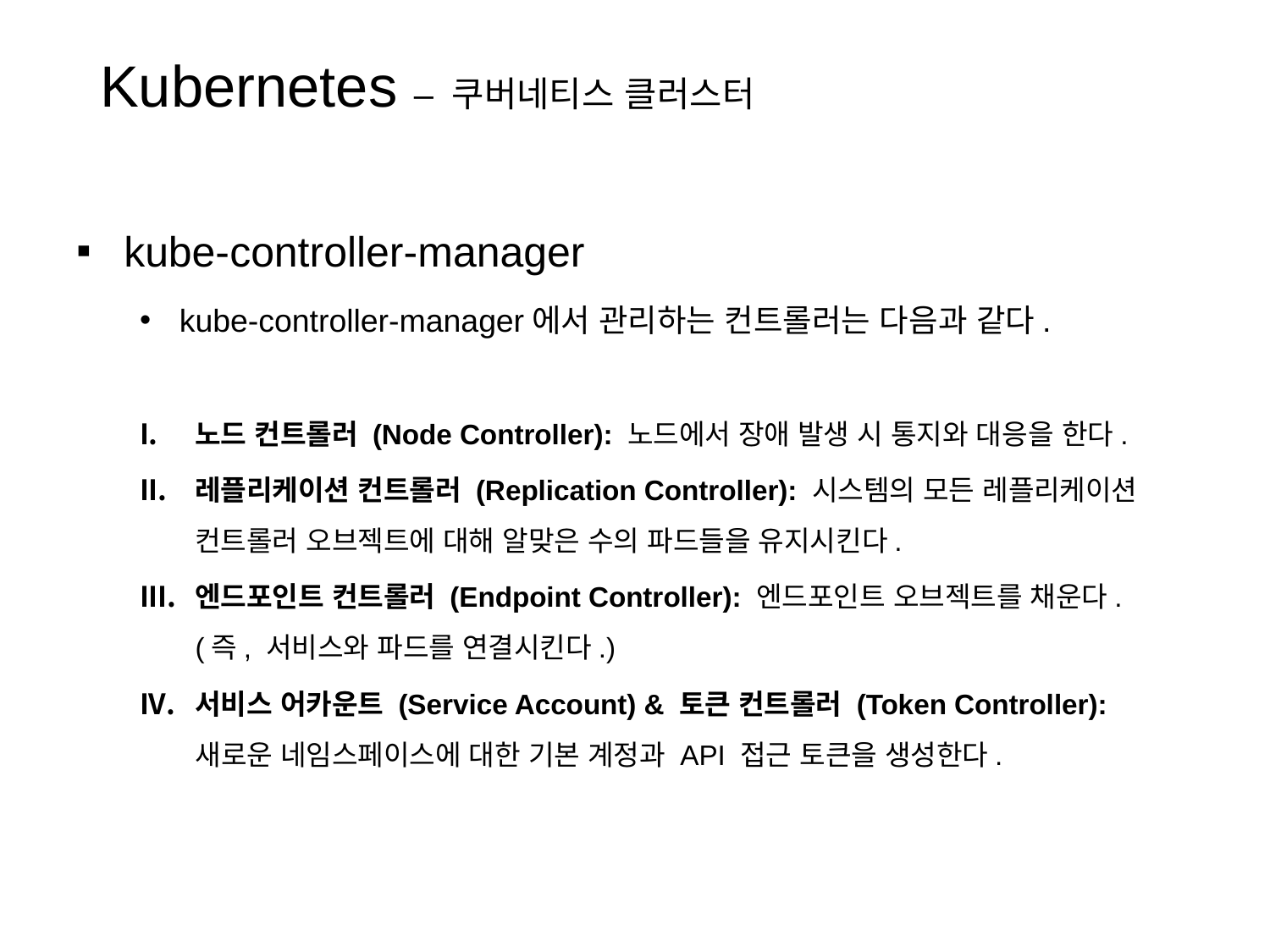

# Kubernetes – 쿠버네티스 클러스터
kube-controller-manager
kube-controller-manager에서 관리하는 컨트롤러는 다음과 같다.

노드 컨트롤러 (Node Controller): 노드에서 장애 발생 시 통지와 대응을 한다.
레플리케이션 컨트롤러 (Replication Controller): 시스템의 모든 레플리케이션 컨트롤러 오브젝트에 대해 알맞은 수의 파드들을 유지시킨다.
엔드포인트 컨트롤러 (Endpoint Controller): 엔드포인트 오브젝트를 채운다.
(즉, 서비스와 파드를 연결시킨다.)
서비스 어카운트 (Service Account) & 토큰 컨트롤러 (Token Controller): 새로운 네임스페이스에 대한 기본 계정과 API 접근 토큰을 생성한다.